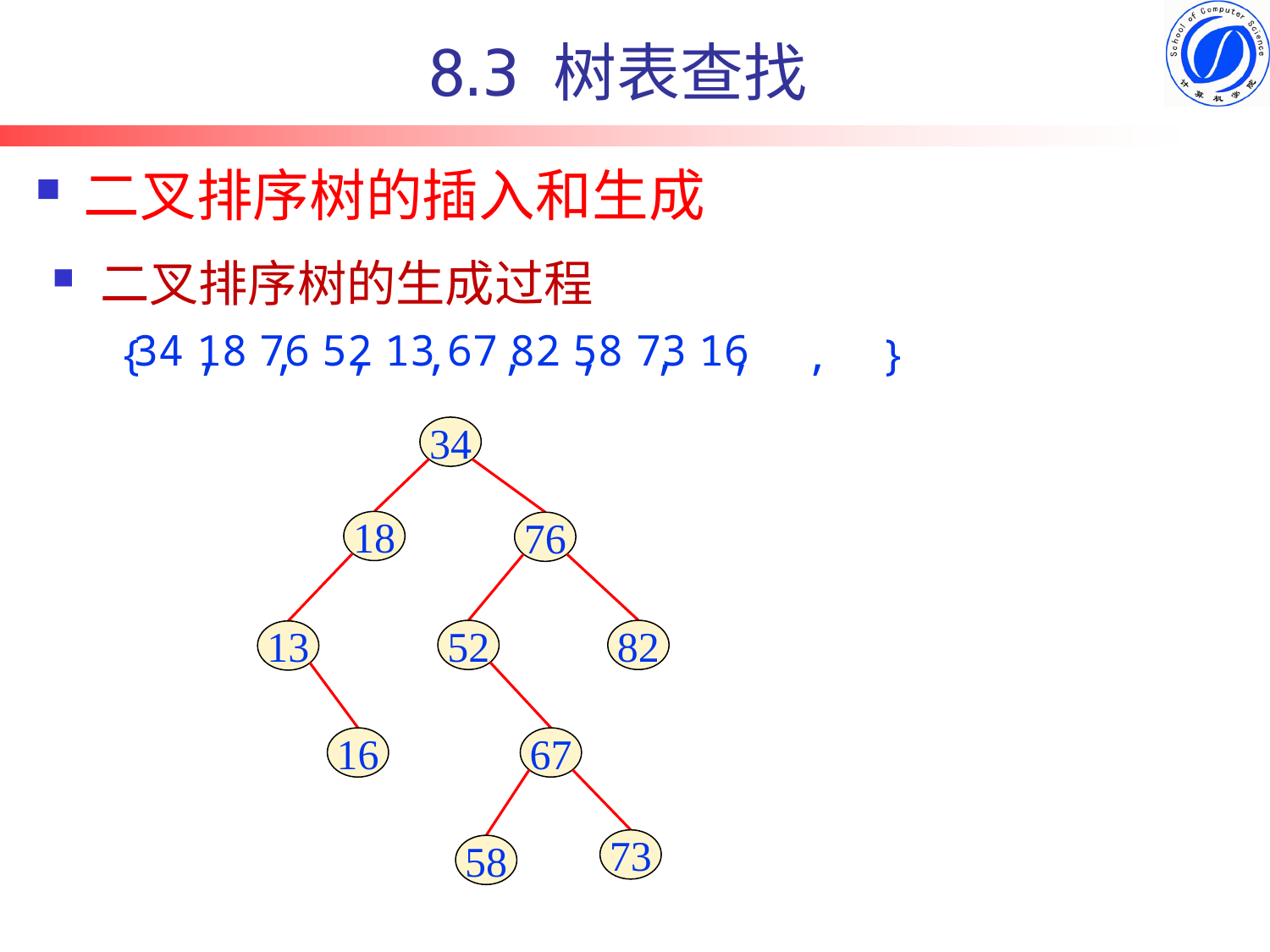

8.3 树表查找
二叉排序树的插入和生成
二叉排序树的生成过程
34
18
76
52
13
67
82
58
73
16
{  ,  ,  ,  ,  ,  ,  ,  ,  ,  }
34
18
76
52
82
13
16
67
73
58